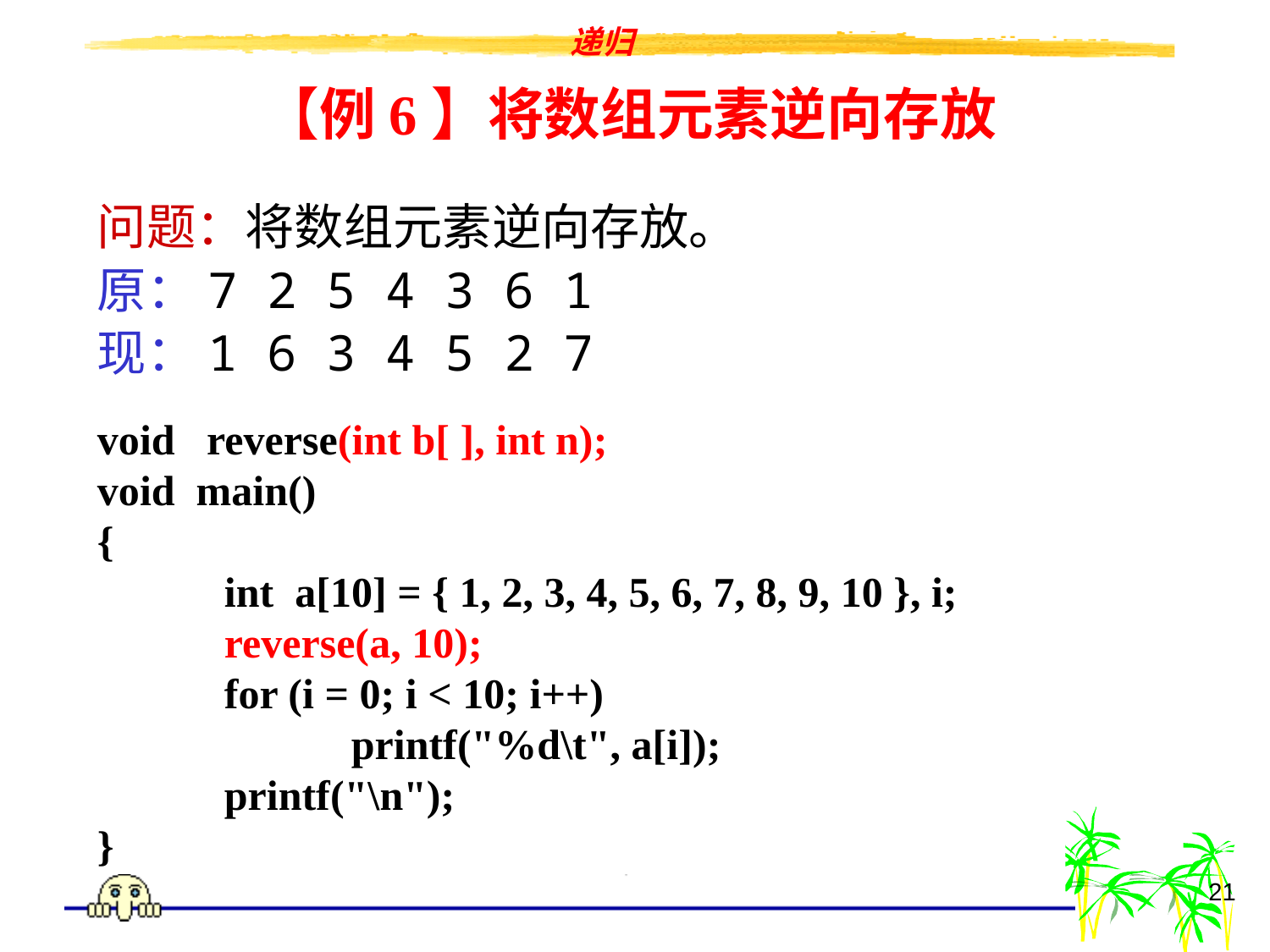

# 【例6】将数组元素逆向存放
问题：将数组元素逆向存放。
原：7 2 5 4 3 6 1
现：1 6 3 4 5 2 7

void   reverse(int b[ ], int n);
void  main()
{
	int  a[10] = { 1, 2, 3, 4, 5, 6, 7, 8, 9, 10 }, i;
	reverse(a, 10);
	for (i = 0; i < 10; i++)
		printf("%d\t", a[i]);
	printf("\n");
}
21